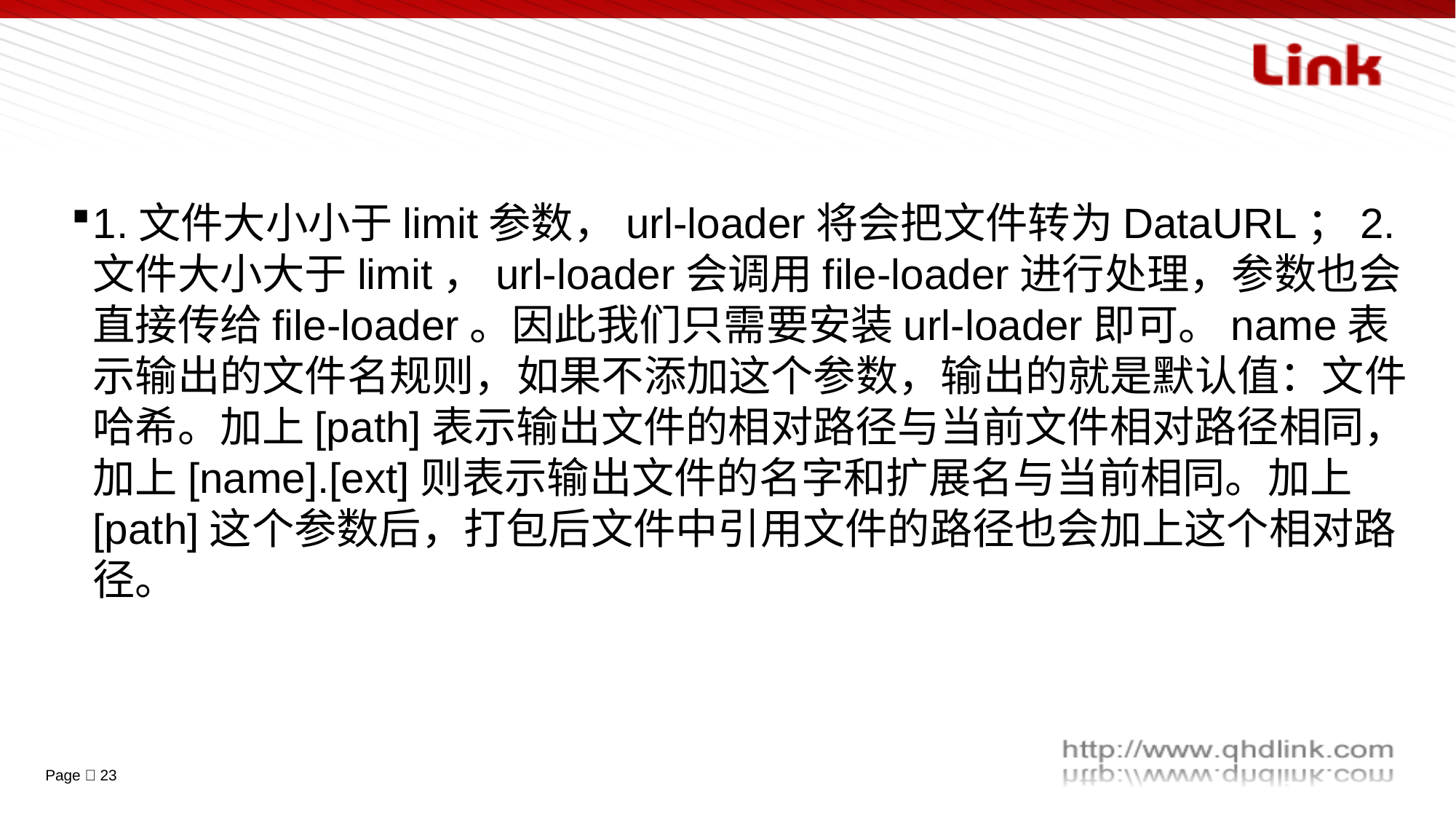

#
1.文件大小小于limit参数，url-loader将会把文件转为DataURL；2.文件大小大于limit，url-loader会调用file-loader进行处理，参数也会直接传给file-loader。因此我们只需要安装url-loader即可。name表示输出的文件名规则，如果不添加这个参数，输出的就是默认值：文件哈希。加上[path]表示输出文件的相对路径与当前文件相对路径相同，加上[name].[ext]则表示输出文件的名字和扩展名与当前相同。加上[path]这个参数后，打包后文件中引用文件的路径也会加上这个相对路径。